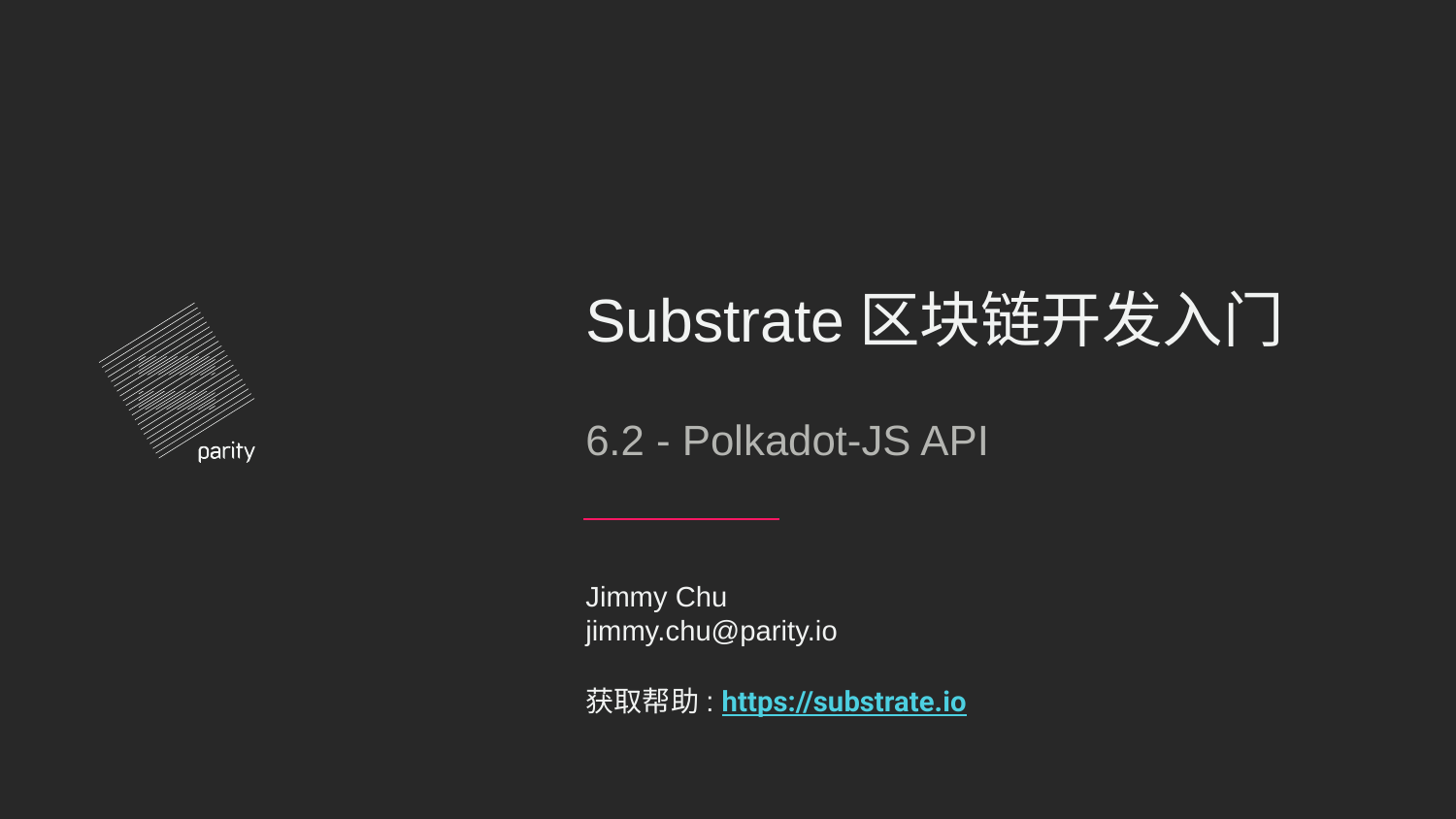

# Substrate区块链开发入门
6.2 - Polkadot-JS API
Jimmy Chu
jimmy.chu@parity.io
获取帮助: https://substrate.io